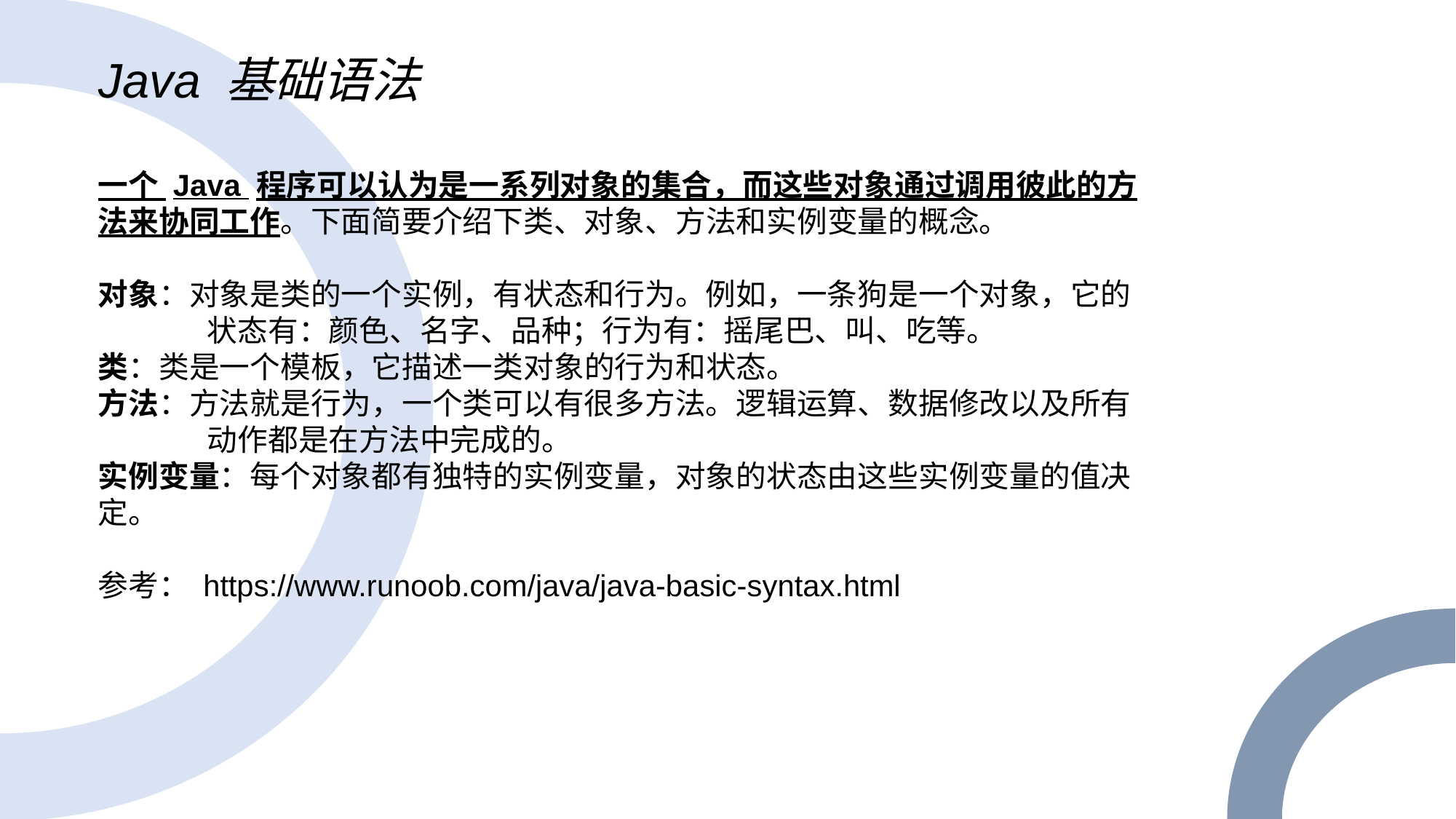

Java 基础语法

一个 Java 程序可以认为是一系列对象的集合，而这些对象通过调用彼此的方法来协同工作。下面简要介绍下类、对象、方法和实例变量的概念。

对象：对象是类的一个实例，有状态和行为。例如，一条狗是一个对象，它的	状态有：颜色、名字、品种；行为有：摇尾巴、叫、吃等。
类：类是一个模板，它描述一类对象的行为和状态。
方法：方法就是行为，一个类可以有很多方法。逻辑运算、数据修改以及所有	动作都是在方法中完成的。
实例变量：每个对象都有独特的实例变量，对象的状态由这些实例变量的值决定。

参考： https://www.runoob.com/java/java-basic-syntax.html